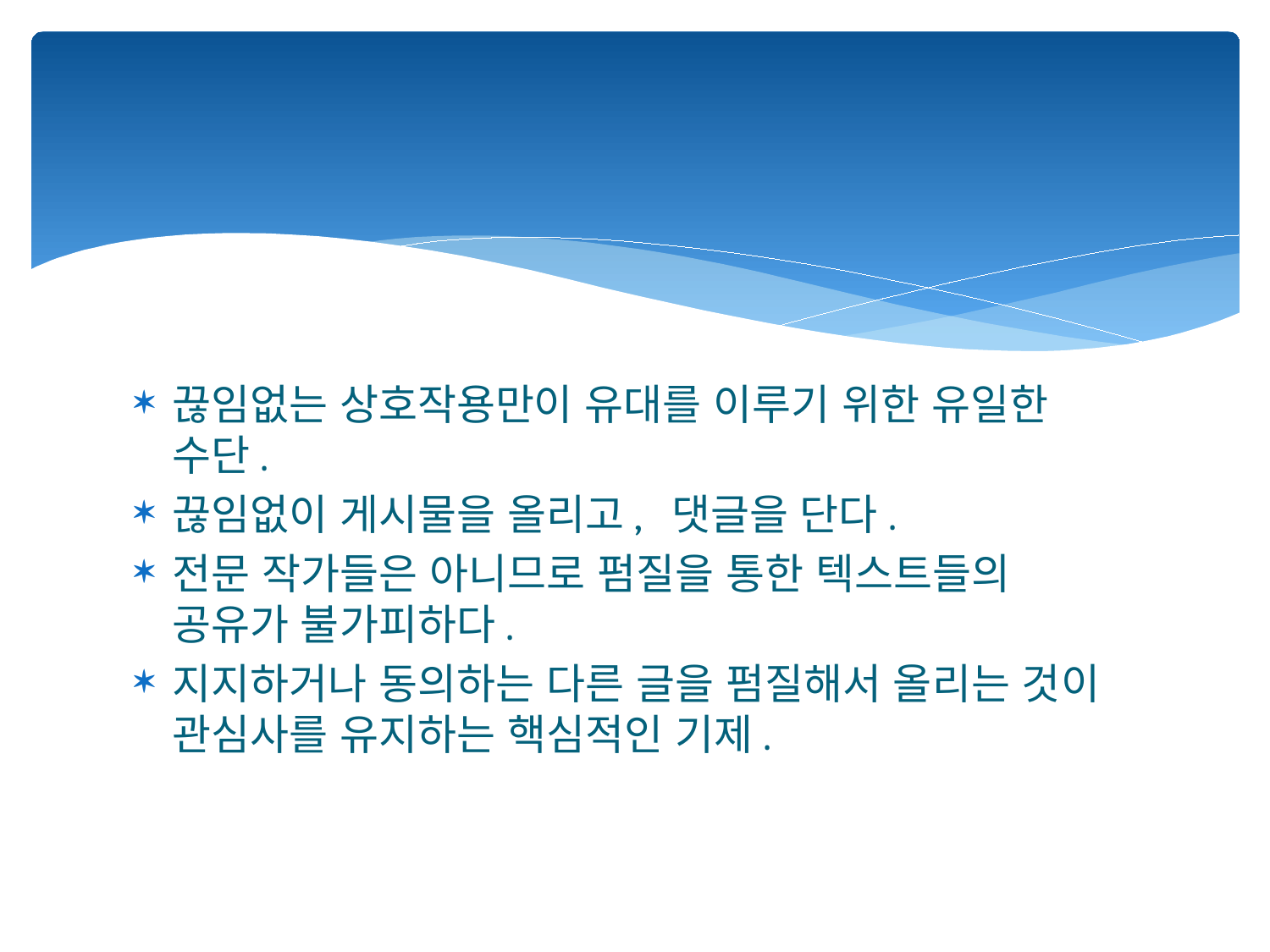

#
끊임없는 상호작용만이 유대를 이루기 위한 유일한 수단.
끊임없이 게시물을 올리고,  댓글을 단다.
전문 작가들은 아니므로 펌질을 통한 텍스트들의 공유가 불가피하다.
지지하거나 동의하는 다른 글을 펌질해서 올리는 것이 관심사를 유지하는 핵심적인 기제.